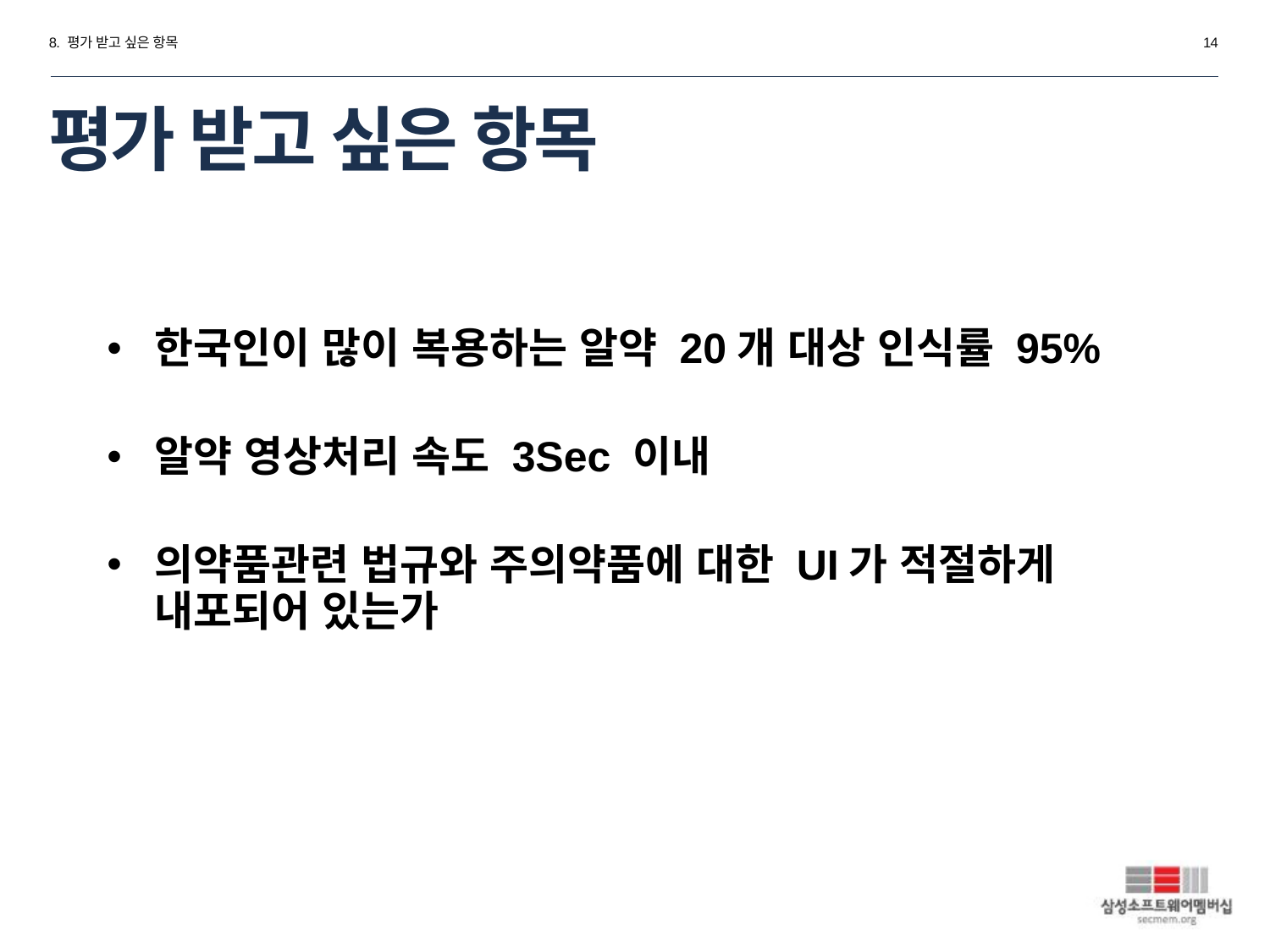

8. 평가 받고 싶은 항목
14
# 평가 받고 싶은 항목
한국인이 많이 복용하는 알약 20개 대상 인식률 95%

알약 영상처리 속도 3Sec 이내

의약품관련 법규와 주의약품에 대한 UI가 적절하게   내포되어 있는가